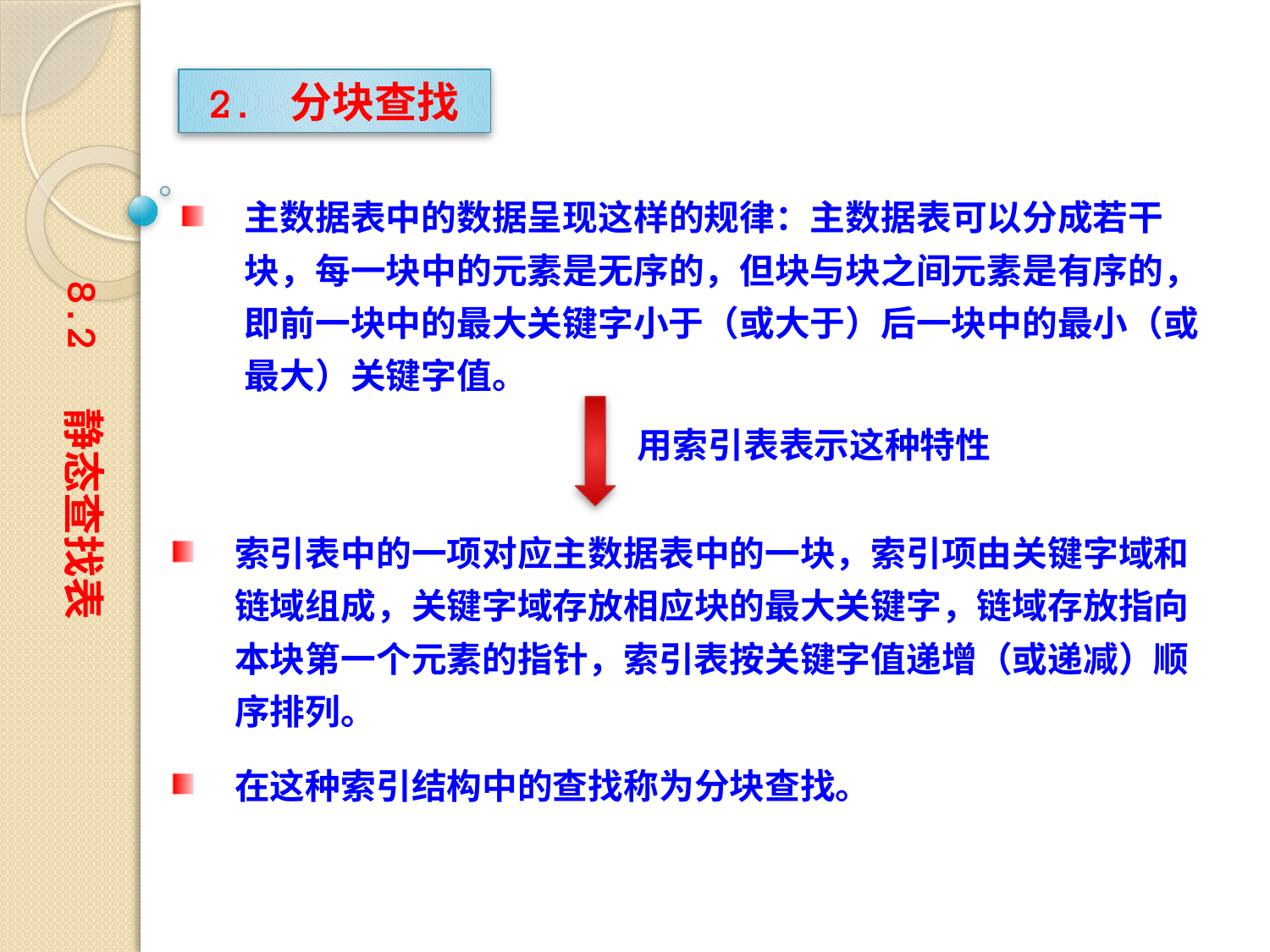

2. 分块查找
主数据表中的数据呈现这样的规律：主数据表可以分成若干块，每一块中的元素是无序的，但块与块之间元素是有序的，即前一块中的最大关键字小于（或大于）后一块中的最小（或最大）关键字值。
8.2  静态查找表

用索引表表示这种特性
索引表中的一项对应主数据表中的一块，索引项由关键字域和链域组成，关键字域存放相应块的最大关键字，链域存放指向本块第一个元素的指针，索引表按关键字值递增（或递减）顺序排列。
在这种索引结构中的查找称为分块查找。